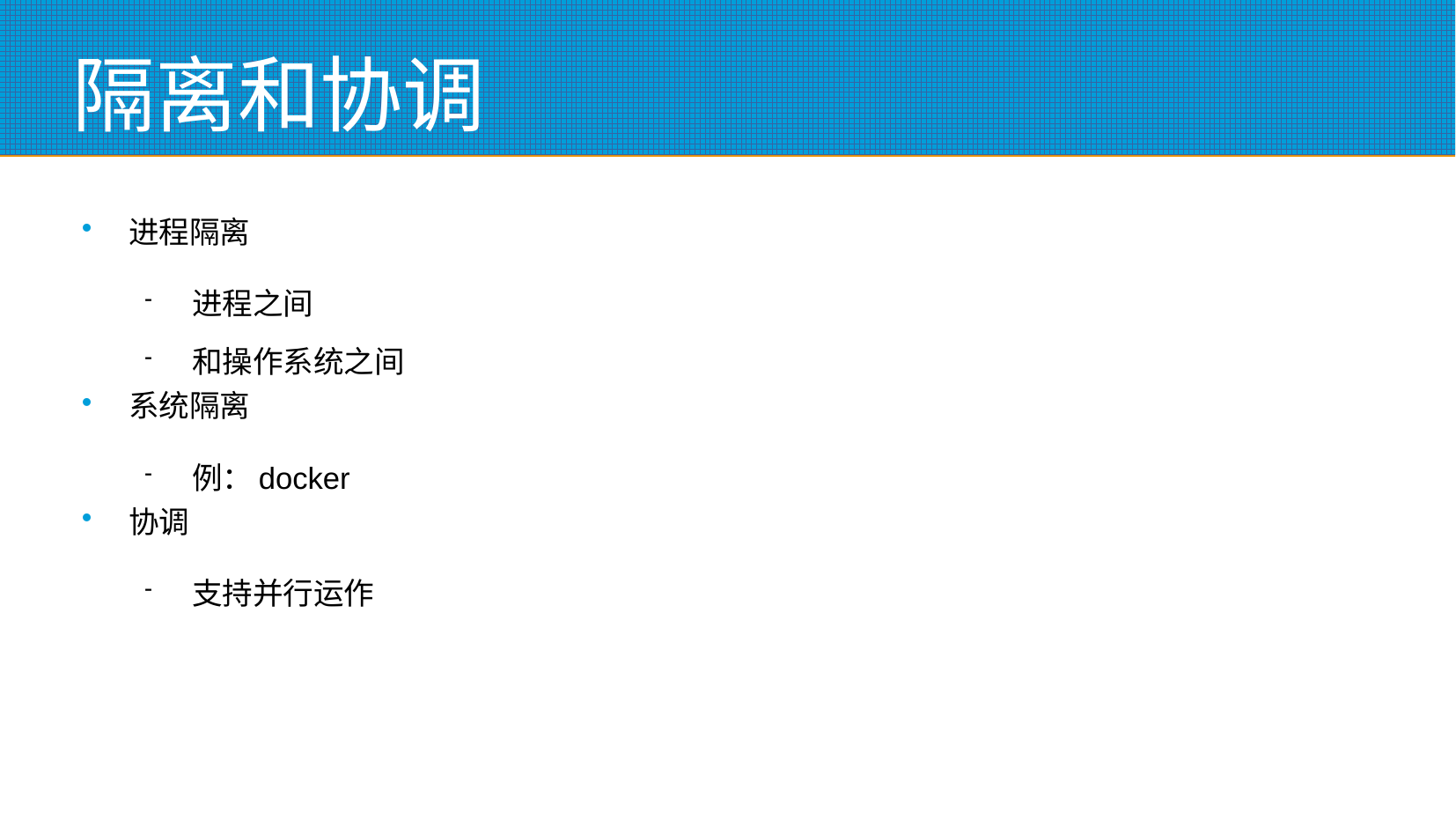

# 隔离和协调
进程隔离
进程之间
和操作系统之间
系统隔离
例：docker
协调
支持并行运作